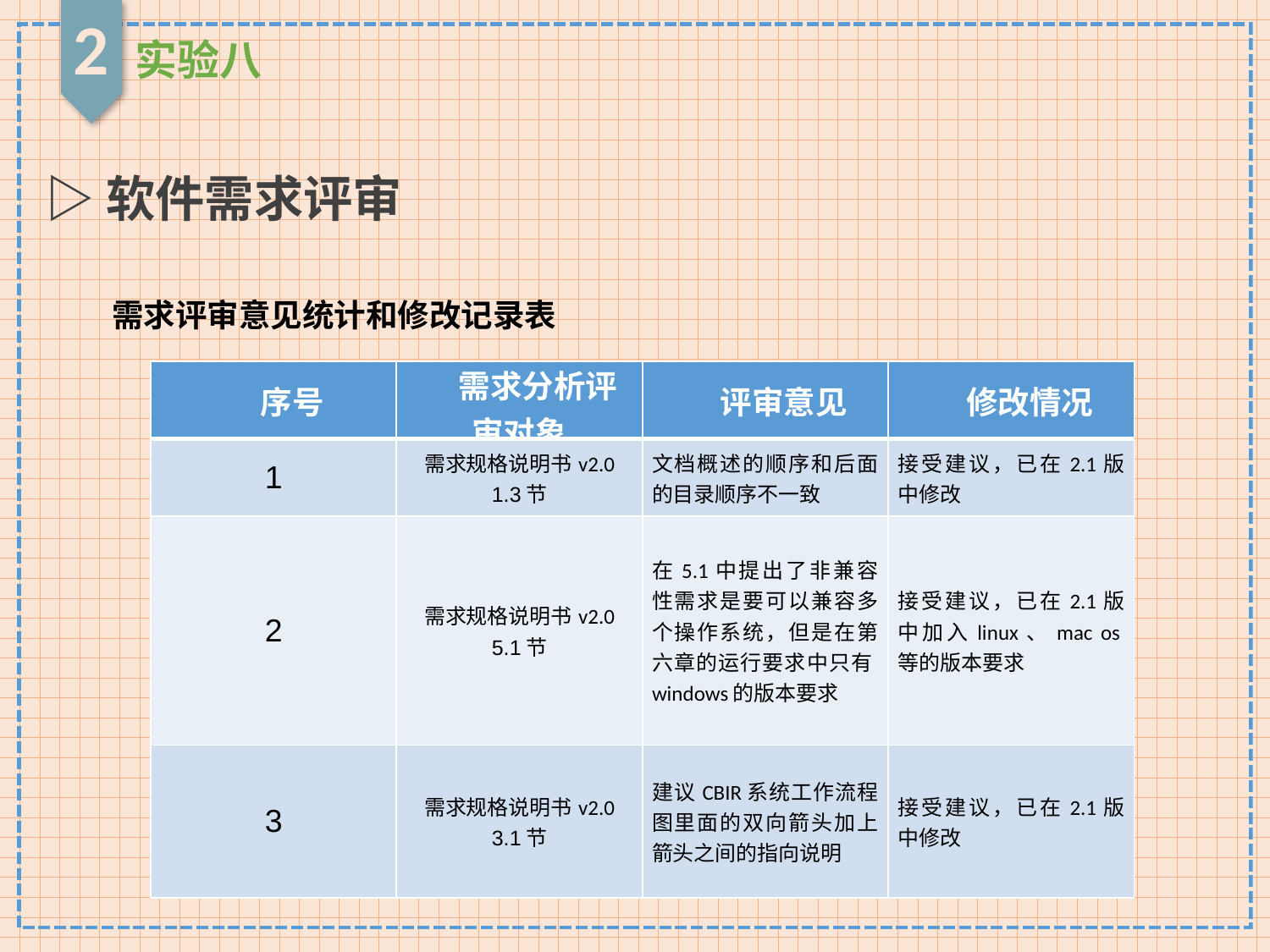

2
实验八
▷软件需求评审
需求评审意见统计和修改记录表

| 序号 | 需求分析评审对象 | 评审意见 | 修改情况 |
| --- | --- | --- | --- |
| 1 | 需求规格说明书v2.0 1.3节 | 文档概述的顺序和后面的目录顺序不一致 | 接受建议，已在2.1版中修改 |
| 2 | 需求规格说明书v2.0 5.1节 | 在5.1中提出了非兼容性需求是要可以兼容多个操作系统，但是在第六章的运行要求中只有windows的版本要求 | 接受建议，已在2.1版中加入linux、mac os等的版本要求 |
| 3 | 需求规格说明书v2.0 3.1节 | 建议CBIR系统工作流程图里面的双向箭头加上箭头之间的指向说明 | 接受建议，已在2.1版中修改 |